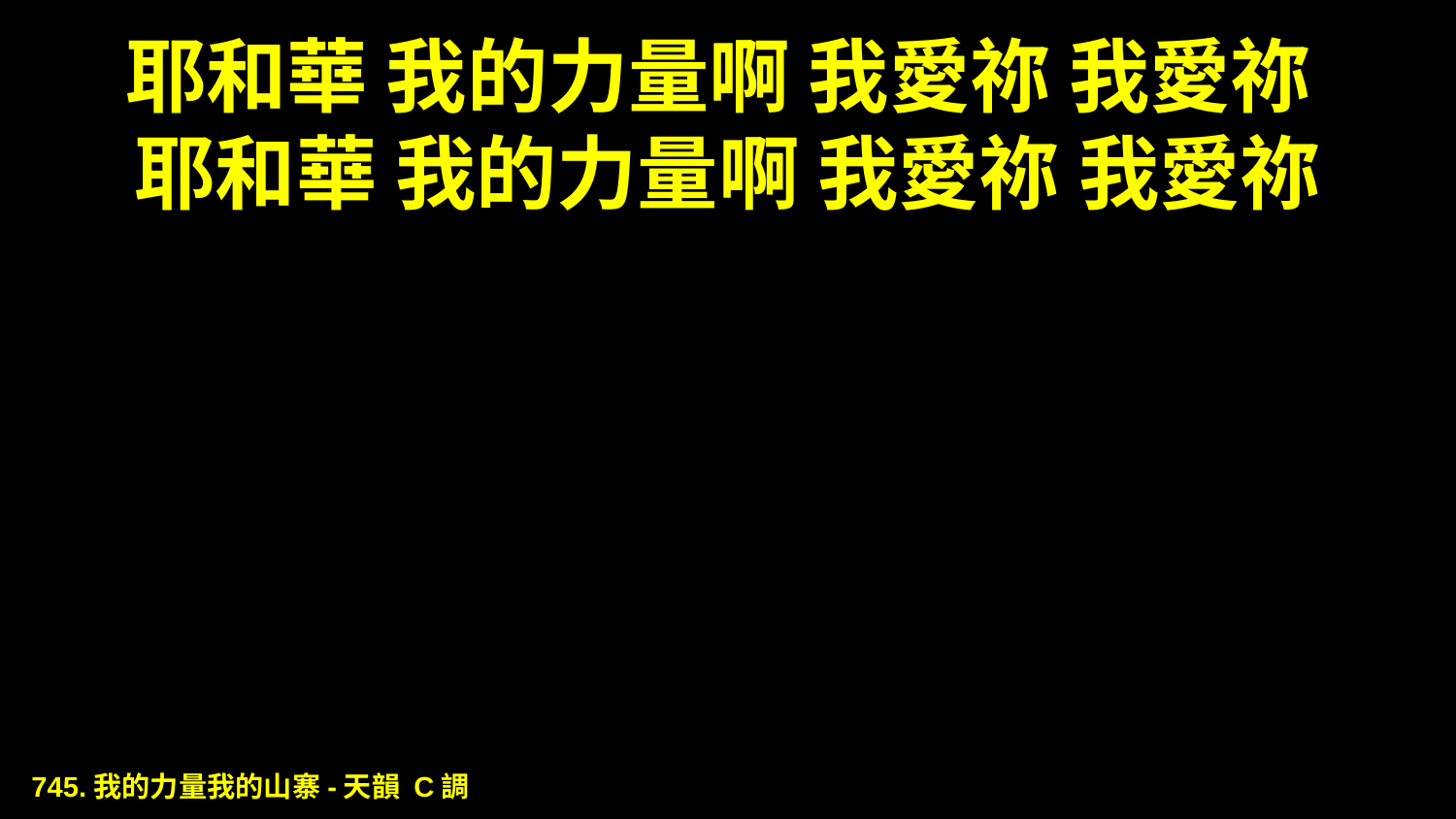

# 耶和華 我的力量啊 我愛祢 我愛祢 耶和華 我的力量啊 我愛祢 我愛祢
745.我的力量我的山寨-天韻 C調